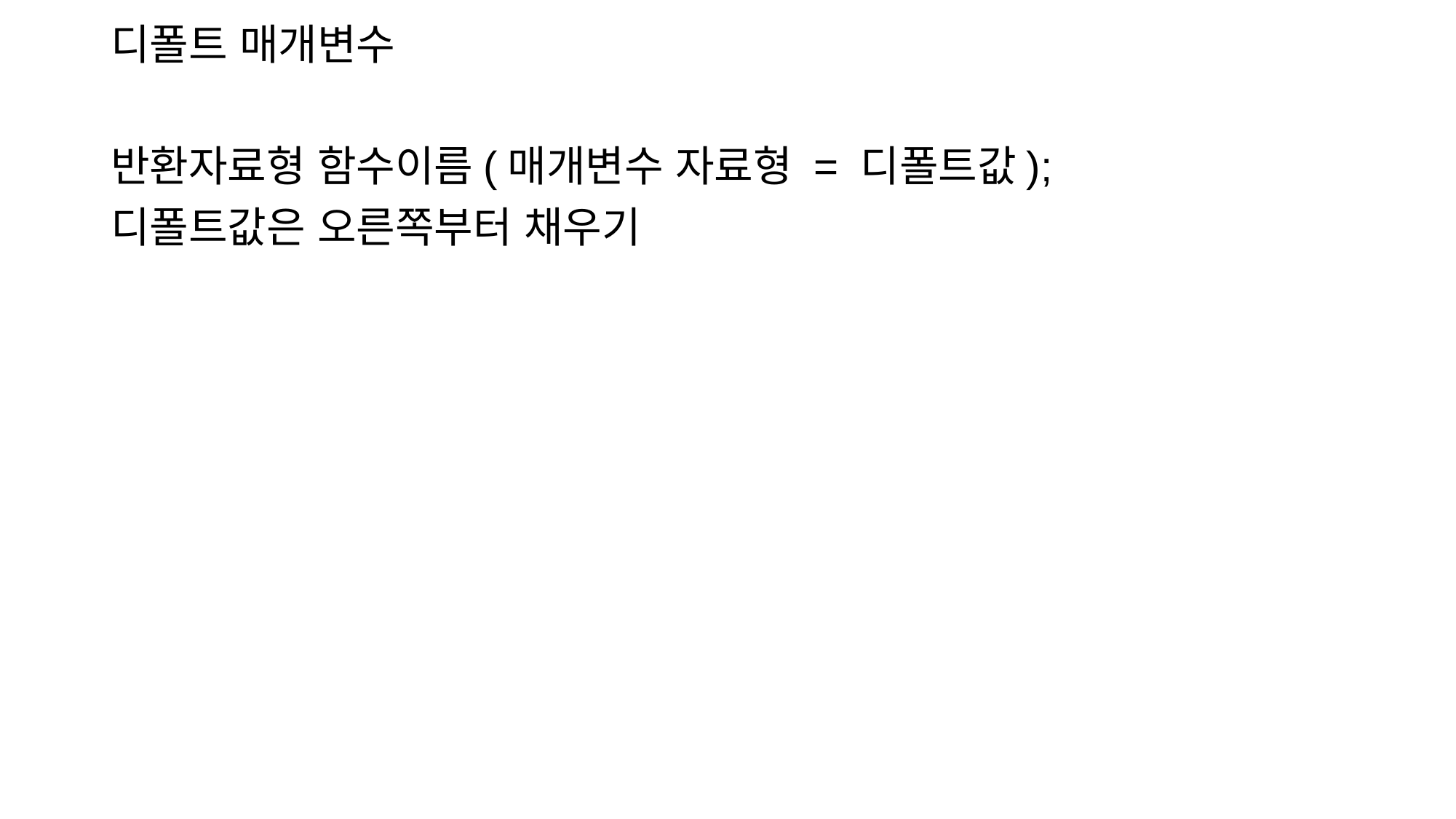

디폴트 매개변수

반환자료형 함수이름(매개변수 자료형 = 디폴트값);
디폴트값은 오른쪽부터 채우기